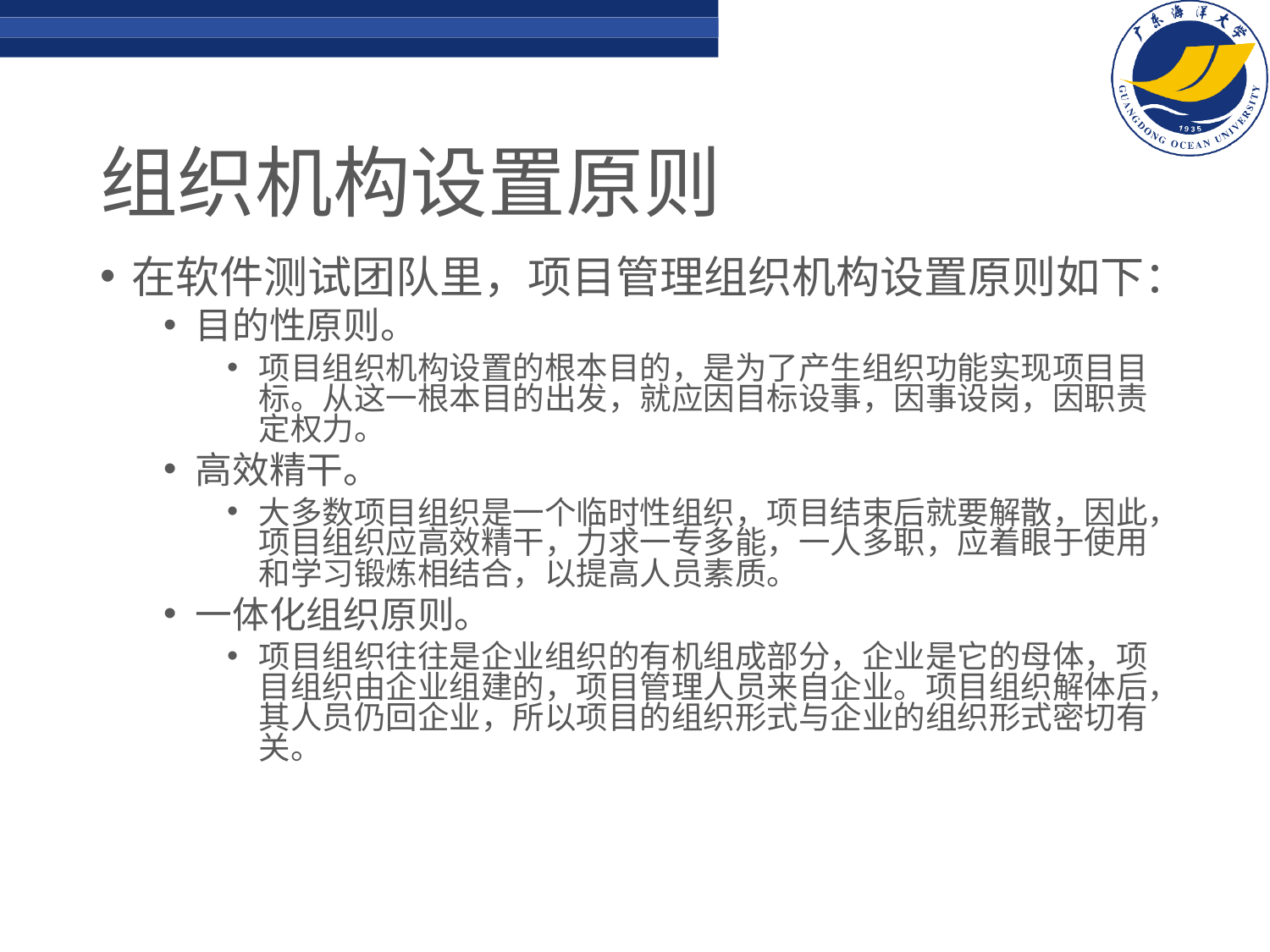

# 组织机构设置原则
在软件测试团队里，项目管理组织机构设置原则如下：
目的性原则。
项目组织机构设置的根本目的，是为了产生组织功能实现项目目标。从这一根本目的出发，就应因目标设事，因事设岗，因职责定权力。
高效精干。
大多数项目组织是一个临时性组织，项目结束后就要解散，因此，项目组织应高效精干，力求一专多能，一人多职，应着眼于使用和学习锻炼相结合，以提高人员素质。
一体化组织原则。
项目组织往往是企业组织的有机组成部分，企业是它的母体，项目组织由企业组建的，项目管理人员来自企业。项目组织解体后，其人员仍回企业，所以项目的组织形式与企业的组织形式密切有关。
18